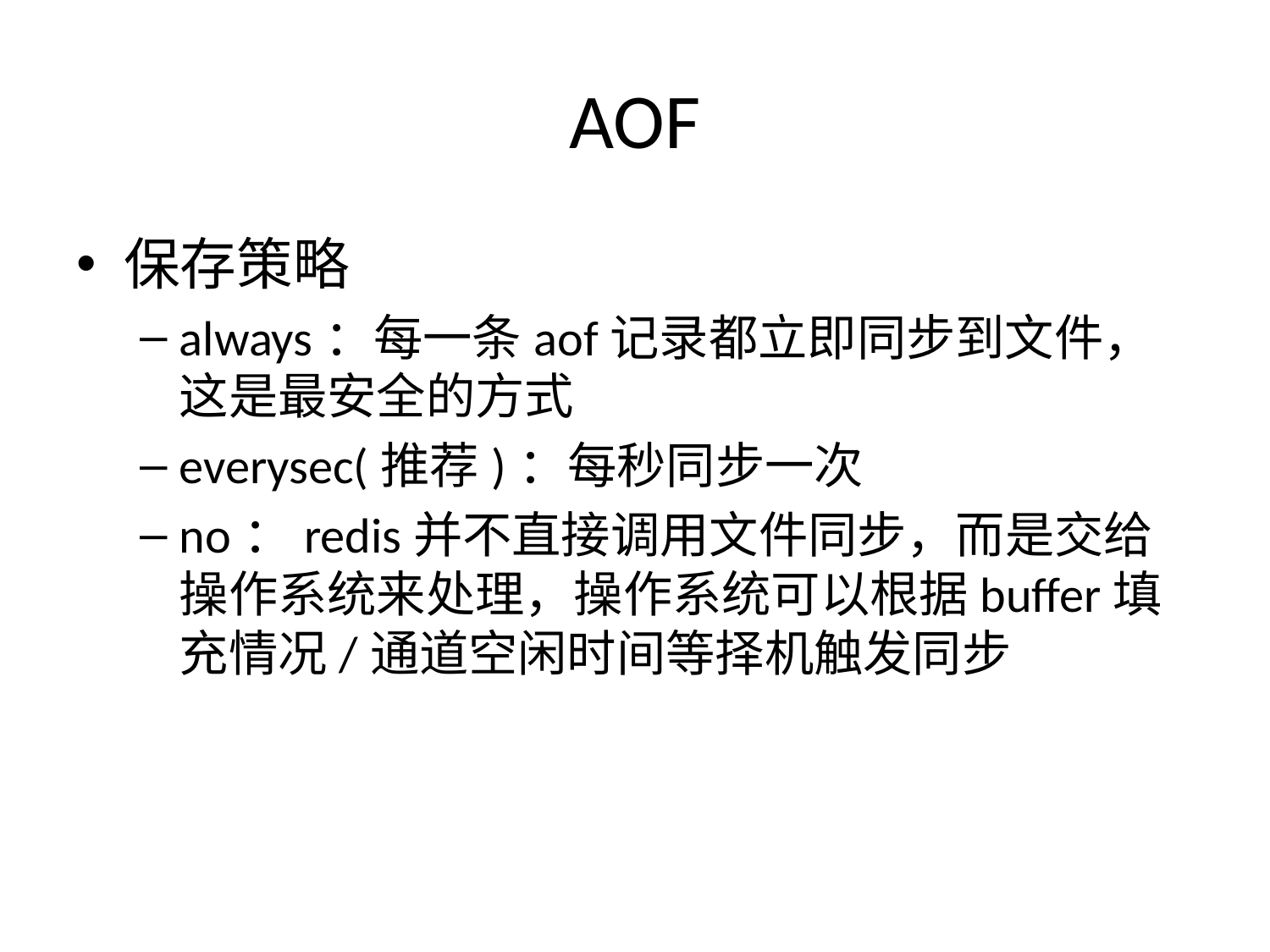

# AOF
保存策略
always：每一条aof记录都立即同步到文件，这是最安全的方式
everysec(推荐)：每秒同步一次
no：redis并不直接调用文件同步，而是交给操作系统来处理，操作系统可以根据buffer填充情况/通道空闲时间等择机触发同步